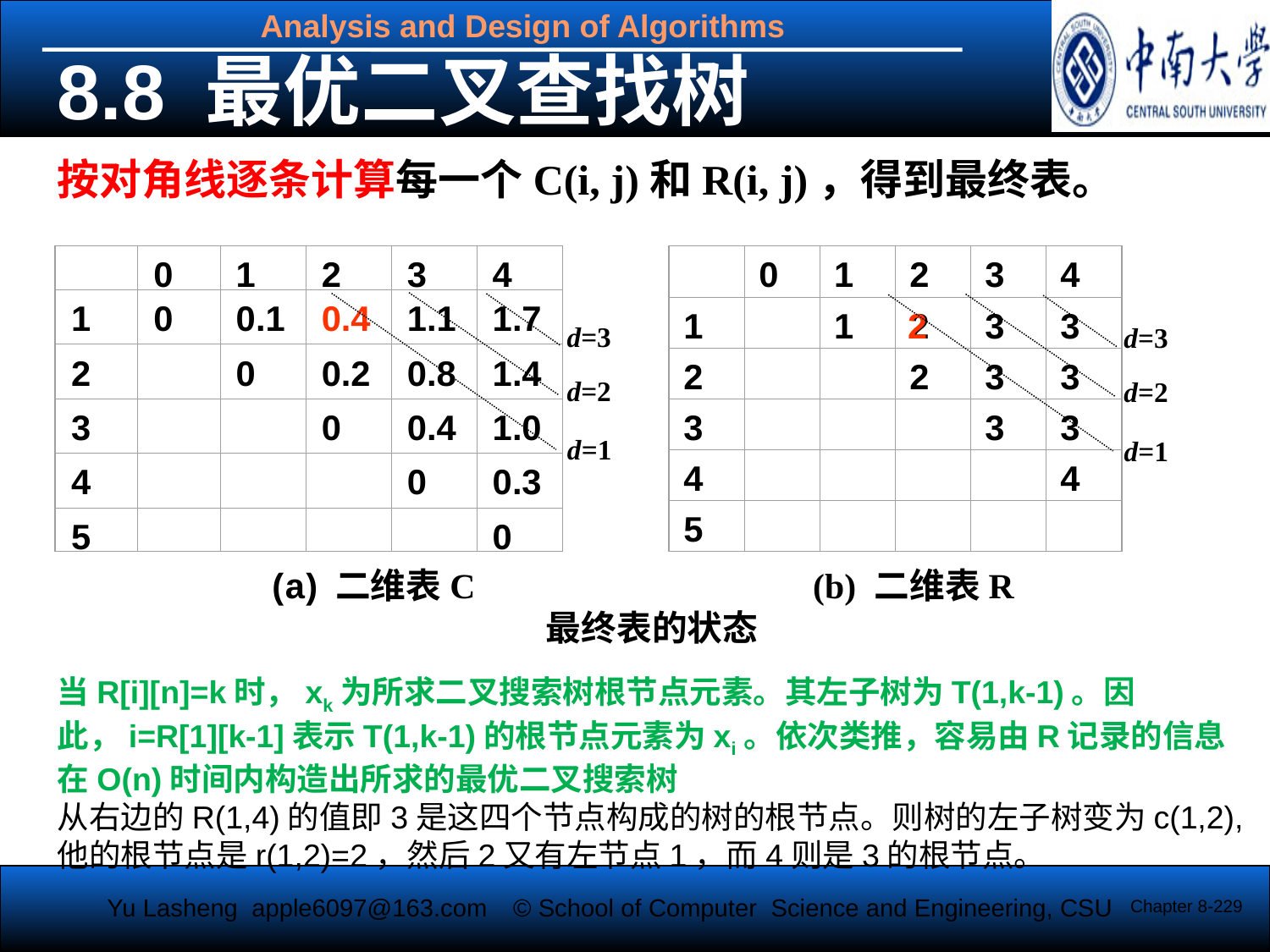

8.8 最优二叉查找树
按对角线逐条计算每一个C(i, j)和R(i, j)，得到最终表。

0

1

2

3

4

1

0

0.1

0.4

1.1

1.7

2

0

0.2

0.8

1.4

3

0

0.4

1.0

4

0

0.3

5

0

0

1

2

3

4

1

1

 2
2

3

3

2

2

3

3

3

3

3

4

4

5

d=3
d=3
d=2
d=2
d=1
d=1
二维表C                                      (b) 二维表R
                                 最终表的状态
当R[i][n]=k时，xk为所求二叉搜索树根节点元素。其左子树为T(1,k-1)。因此，i=R[1][k-1]表示T(1,k-1)的根节点元素为xi。依次类推，容易由R记录的信息在O(n)时间内构造出所求的最优二叉搜索树
从右边的R(1,4)的值即3是这四个节点构成的树的根节点。则树的左子树变为c(1,2),他的根节点是r(1,2)=2，然后2又有左节点1，而4则是3的根节点。
Chapter 8-229